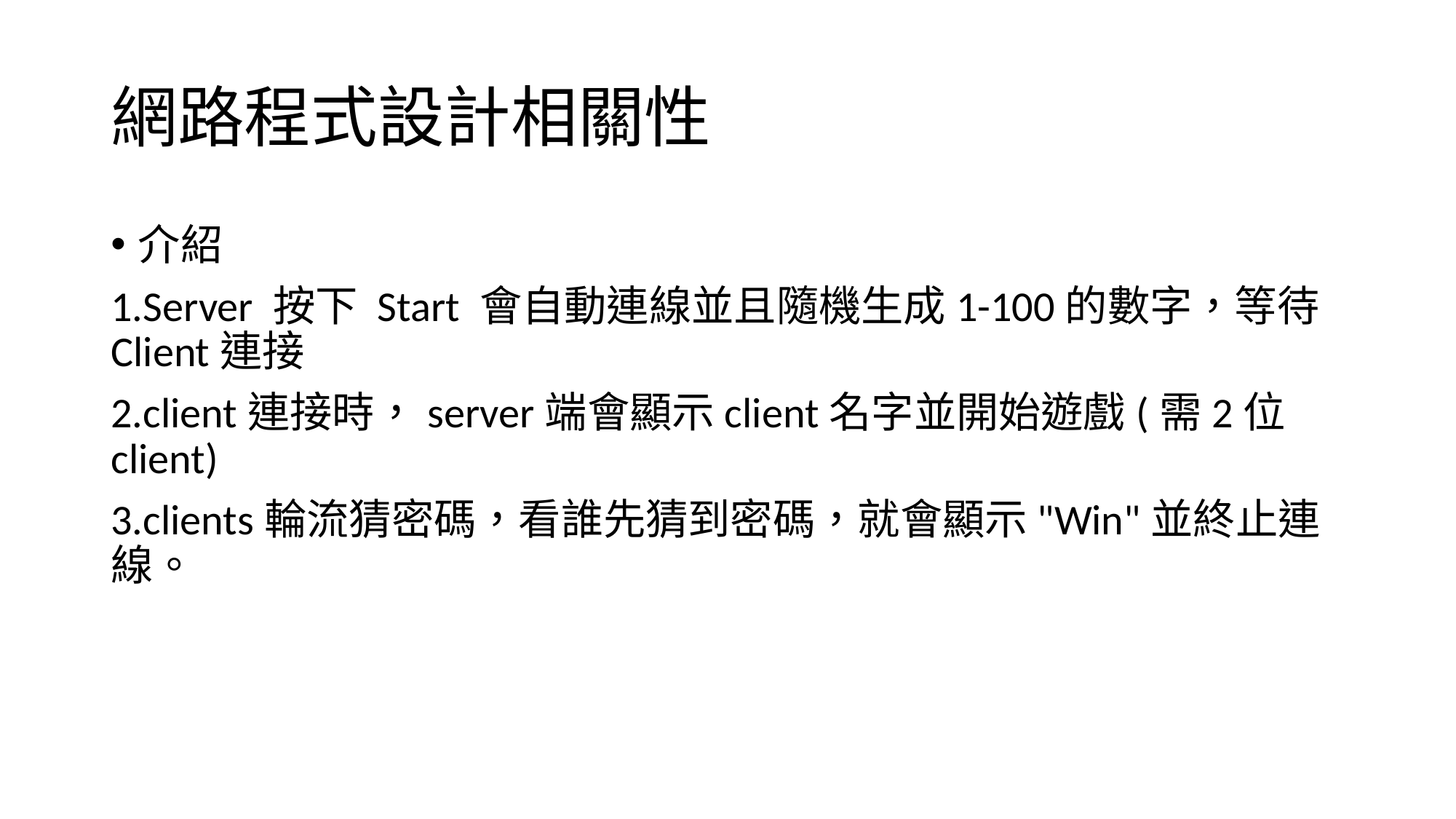

# 網路程式設計相關性
介紹
1.Server 按下 Start 會自動連線並且隨機生成1-100的數字，等待Client連接
2.client連接時，server端會顯示client名字並開始遊戲(需2位client)
3.clients輪流猜密碼，看誰先猜到密碼，就會顯示"Win"並終止連線。